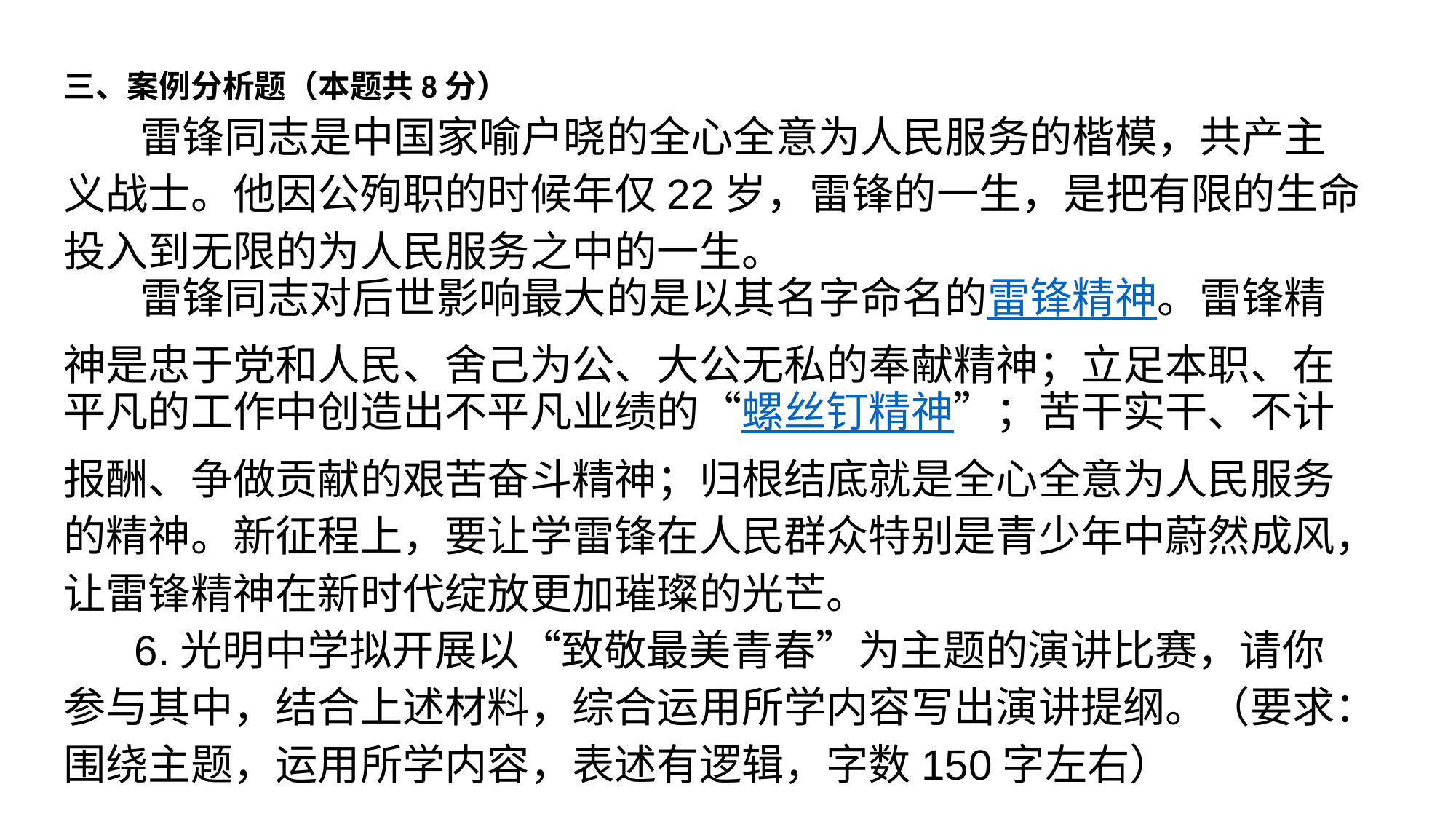

三、案例分析题（本题共8分）
       雷锋同志是中国家喻户晓的全心全意为人民服务的楷模，共产主义战士。他因公殉职的时候年仅22岁，雷锋的一生，是把有限的生命投入到无限的为人民服务之中的一生。
       雷锋同志对后世影响最大的是以其名字命名的雷锋精神。雷锋精神是忠于党和人民、舍己为公、大公无私的奉献精神；立足本职、在平凡的工作中创造出不平凡业绩的“螺丝钉精神”；苦干实干、不计报酬、争做贡献的艰苦奋斗精神；归根结底就是全心全意为人民服务的精神。新征程上，要让学雷锋在人民群众特别是青少年中蔚然成风，让雷锋精神在新时代绽放更加璀璨的光芒。
      6.光明中学拟开展以“致敬最美青春”为主题的演讲比赛，请你参与其中，结合上述材料，综合运用所学内容写出演讲提纲。（要求：围绕主题，运用所学内容，表述有逻辑，字数150字左右）